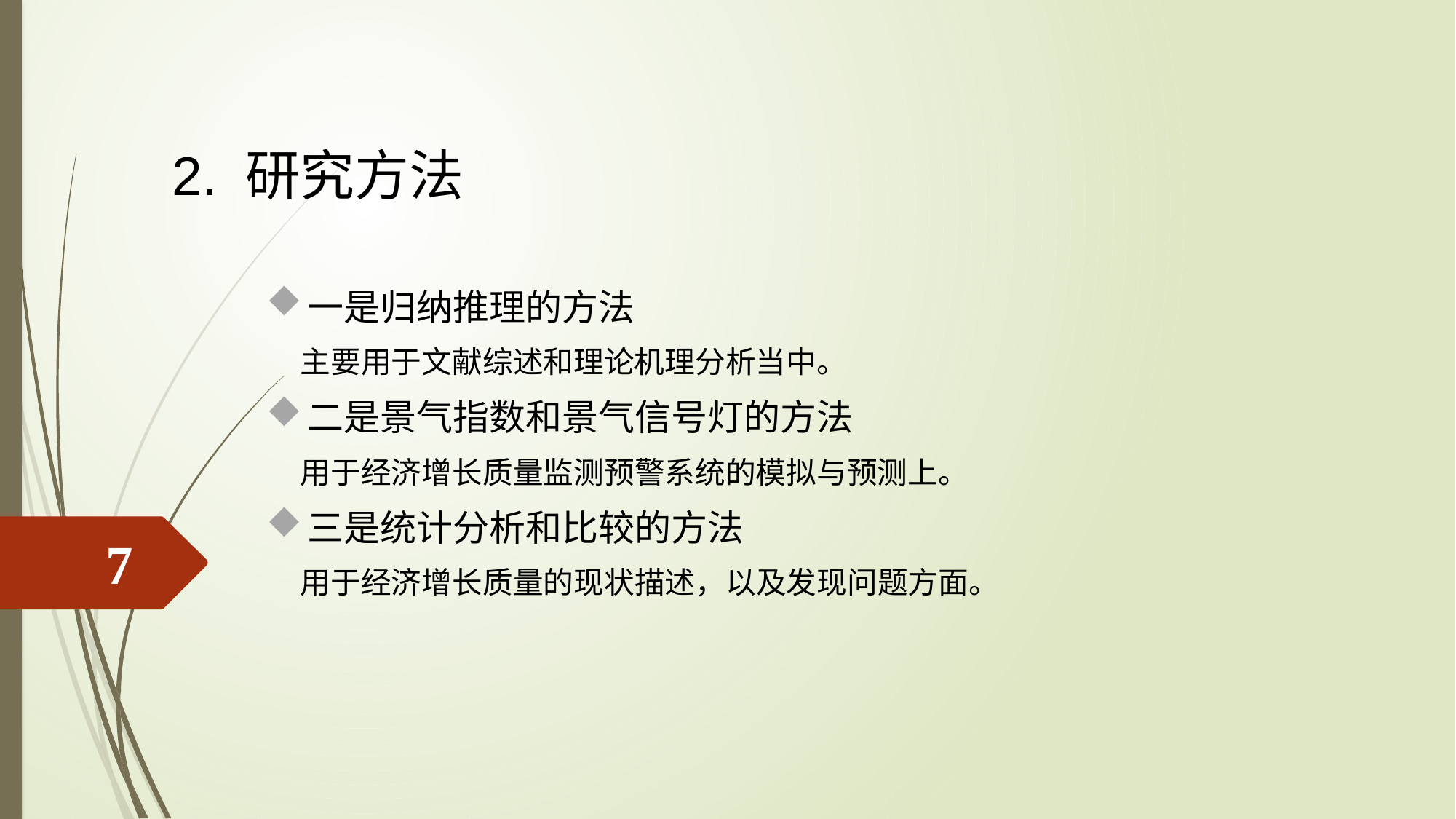

2. 研究方法
一是归纳推理的方法
    主要用于文献综述和理论机理分析当中。
二是景气指数和景气信号灯的方法
    用于经济增长质量监测预警系统的模拟与预测上。
三是统计分析和比较的方法
    用于经济增长质量的现状描述，以及发现问题方面。

7